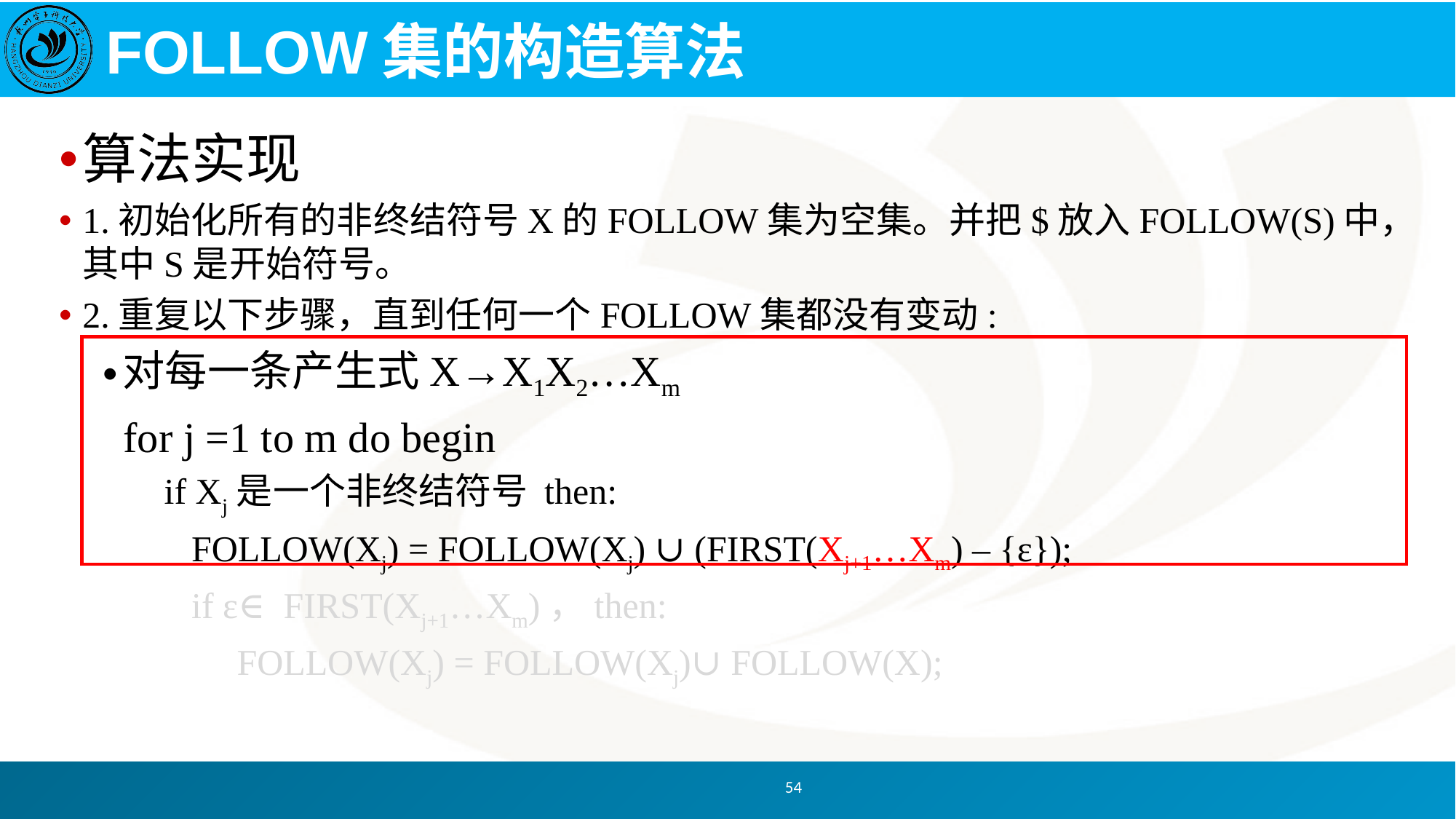

# FOLLOW集的构造算法
算法实现
1.初始化所有的非终结符号X的FOLLOW集为空集。并把$放入FOLLOW(S)中，其中S是开始符号。
2.重复以下步骤，直到任何一个FOLLOW集都没有变动:
对每一条产生式X→X1X2…Xm
for j =1 to m do begin
if Xj是一个非终结符号 then:
   FOLLOW(Xj) = FOLLOW(Xj) ∪ (FIRST(Xj+1…Xm) – {ε});
   if ε∈ FIRST(Xj+1…Xm)，then:
        FOLLOW(Xj) = FOLLOW(Xj)∪ FOLLOW(X);

54